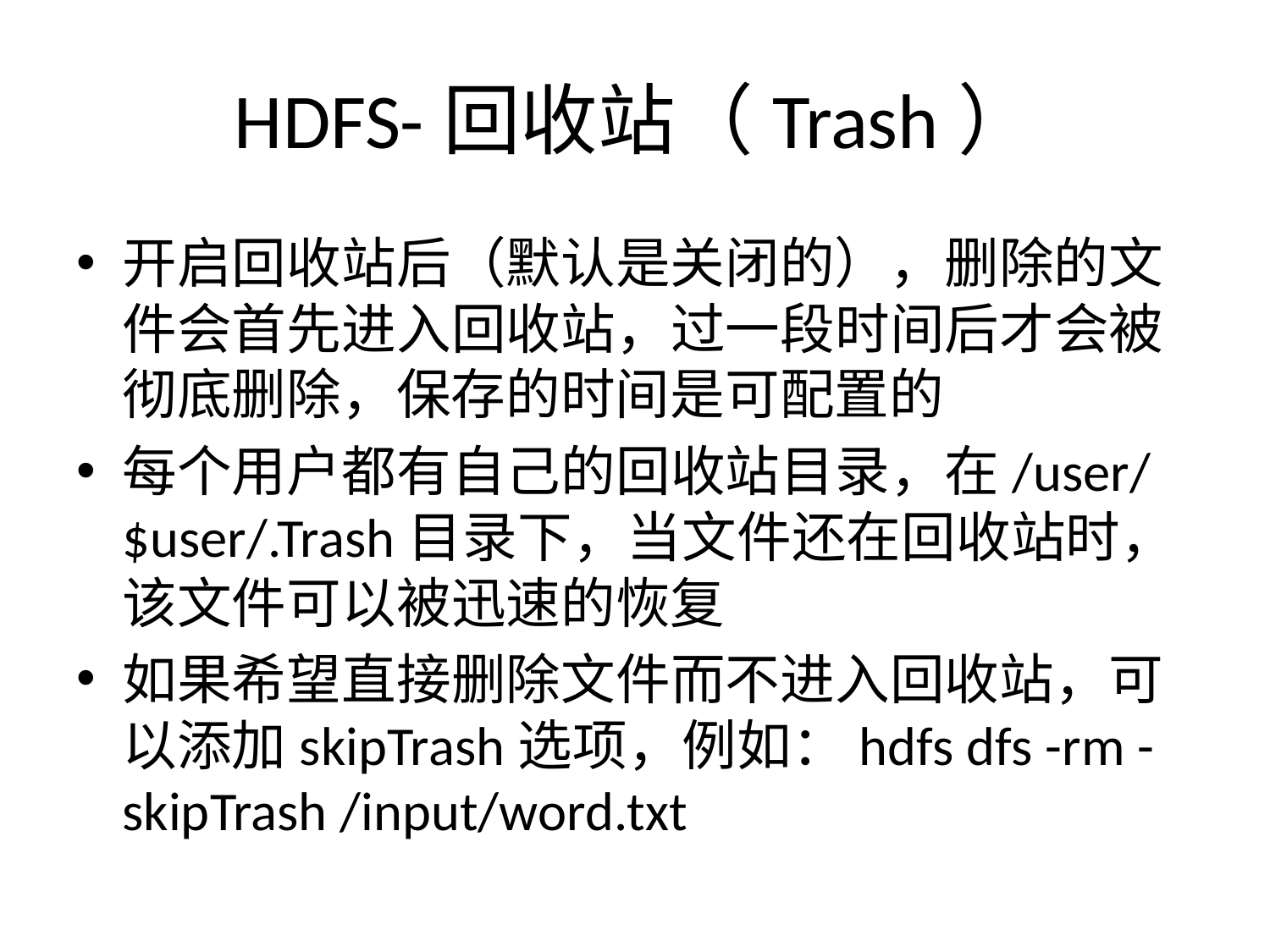

# HDFS-回收站（Trash）
开启回收站后（默认是关闭的），删除的文件会首先进入回收站，过一段时间后才会被彻底删除，保存的时间是可配置的
每个用户都有自己的回收站目录，在/user/$user/.Trash目录下，当文件还在回收站时，该文件可以被迅速的恢复
如果希望直接删除文件而不进入回收站，可以添加skipTrash选项，例如：hdfs dfs -rm -skipTrash /input/word.txt